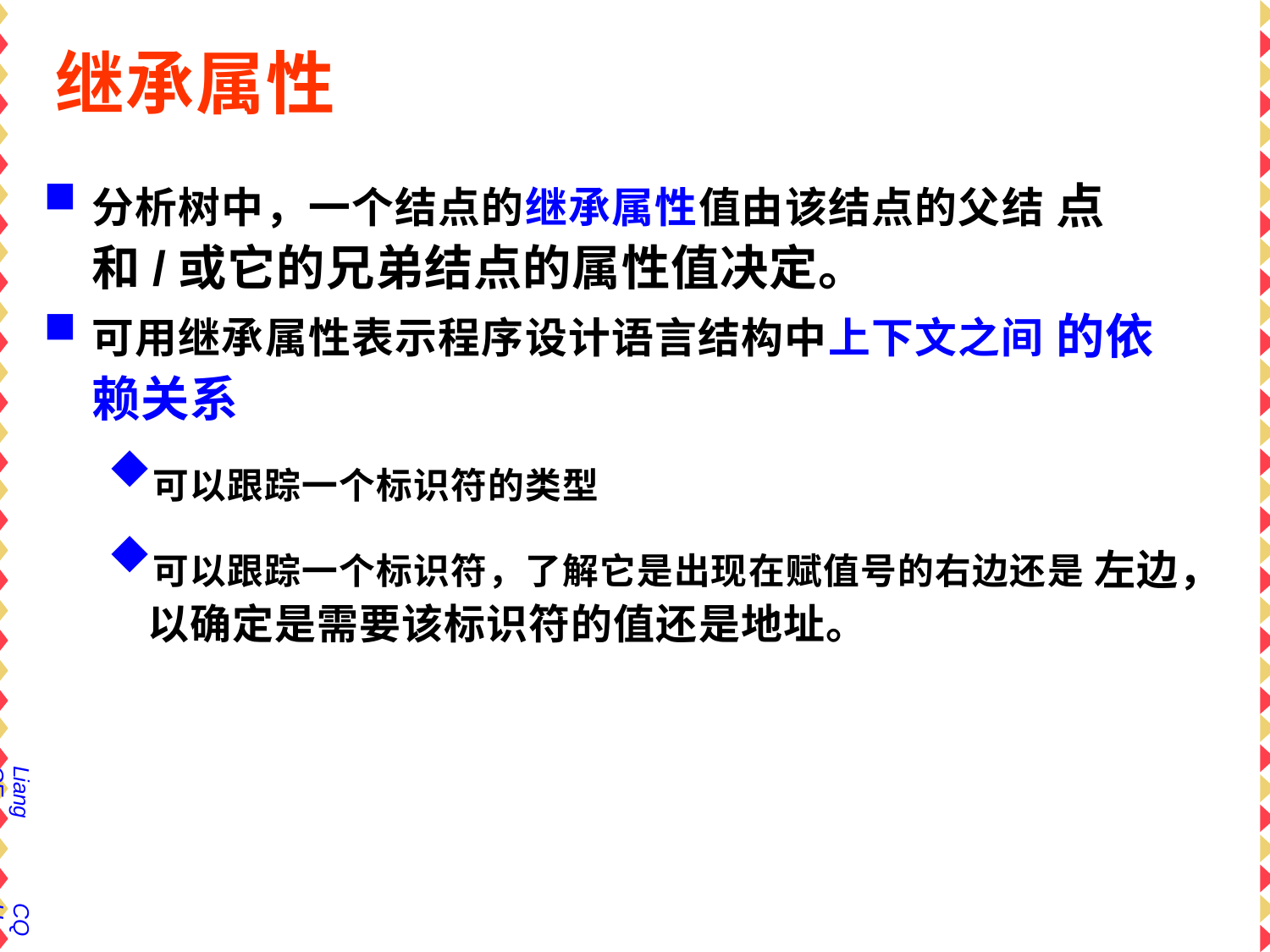

# 继承属性
分析树中，一个结点的继承属性值由该结点的父结 点和/或它的兄弟结点的属性值决定。
可用继承属性表示程序设计语言结构中上下文之间 的依赖关系
可以跟踪一个标识符的类型
可以跟踪一个标识符，了解它是出现在赋值号的右边还是 左边，以确定是需要该标识符的值还是地址。
Liang GE
CQU
18